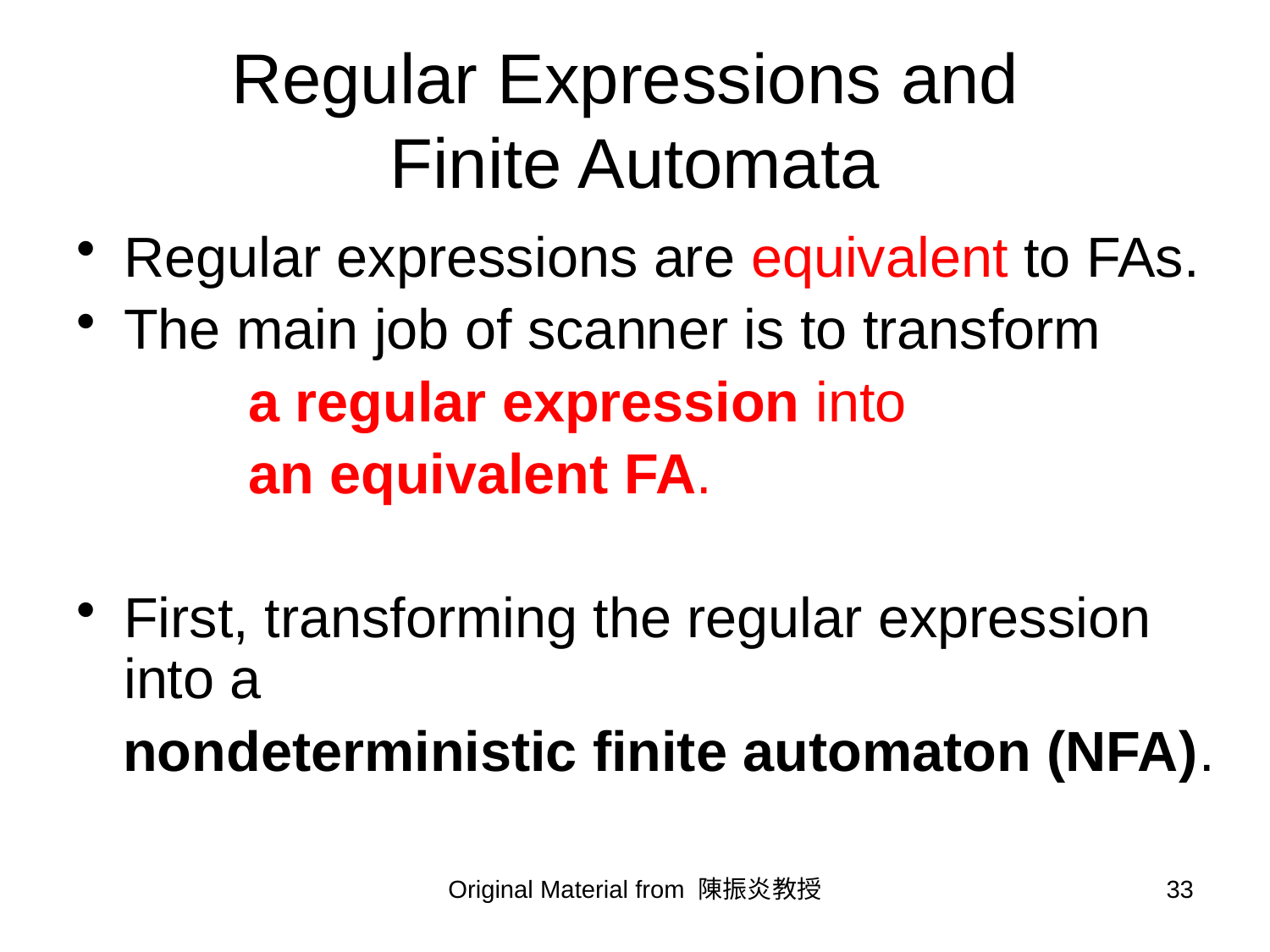

# Regular Expressions and Finite Automata
Regular expressions are equivalent to FAs.
The main job of scanner is to transform
           a regular expression into
           an equivalent FA.

First, transforming the regular expression into a
   nondeterministic finite automaton (NFA).
Original Material from 陳振炎教授
33